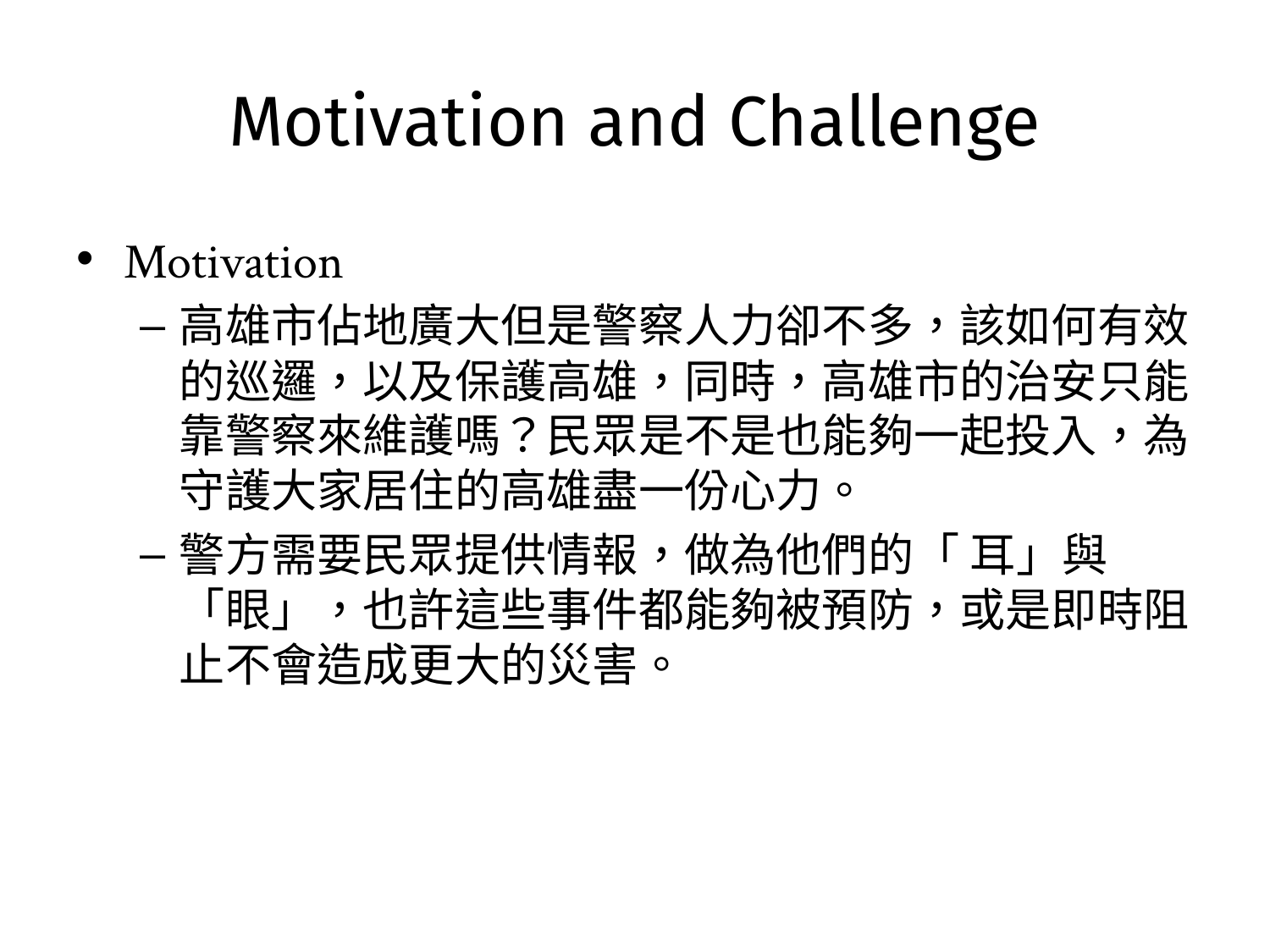

# Motivation and Challenge
Motivation
高雄市佔地廣大但是警察人力卻不多，該如何有效的巡邏，以及保護高雄，同時，高雄市的治安只能靠警察來維護嗎？民眾是不是也能夠一起投入，為守護大家居住的高雄盡一份心力。
警方需要民眾提供情報，做為他們的「 耳」與「眼」，也許這些事件都能夠被預防，或是即時阻止不會造成更大的災害。